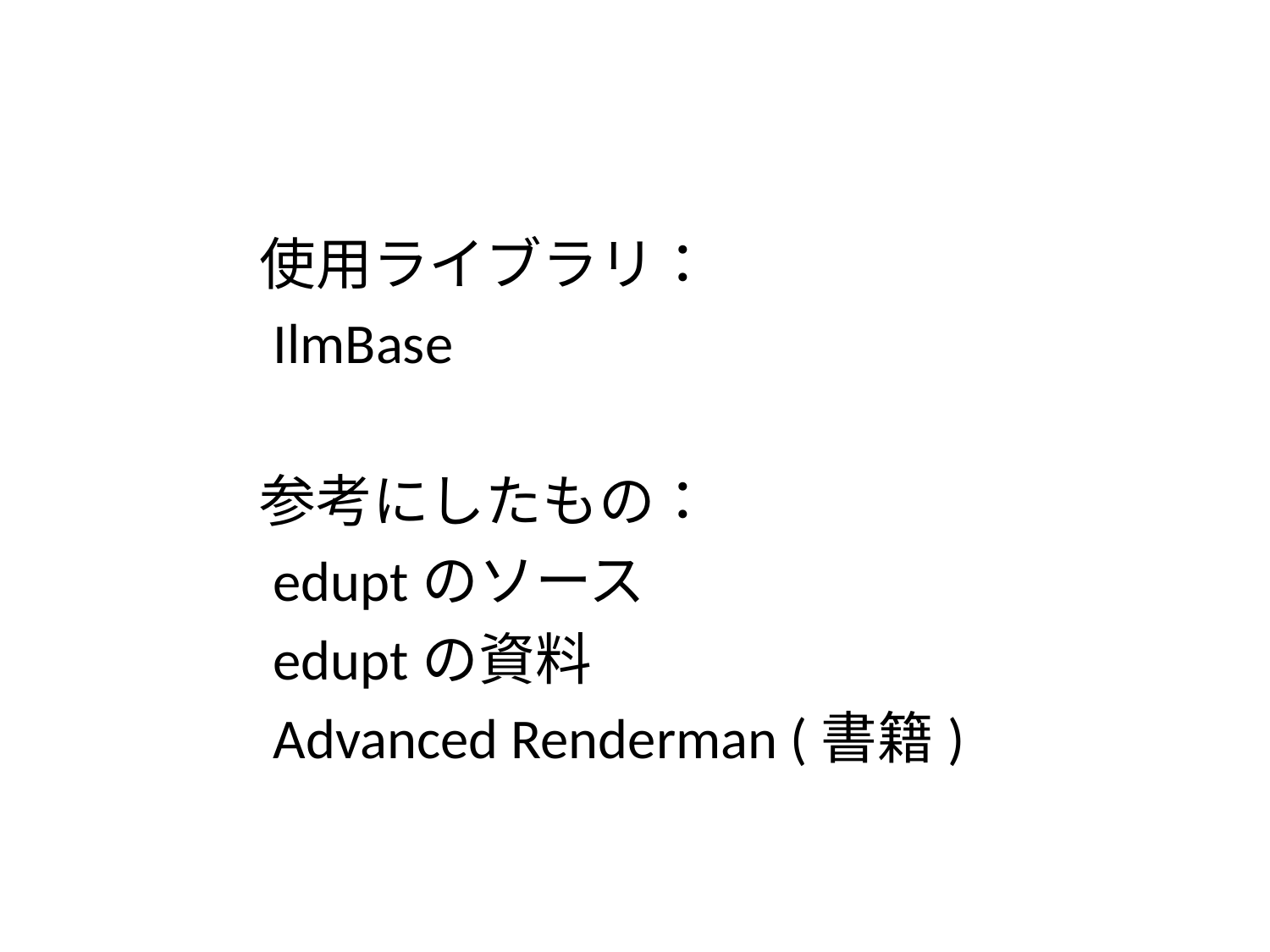

#
	　使用ライブラリ：
	　IlmBase

	　参考にしたもの：
	　eduptのソース
	　eduptの資料
	　Advanced Renderman (書籍)